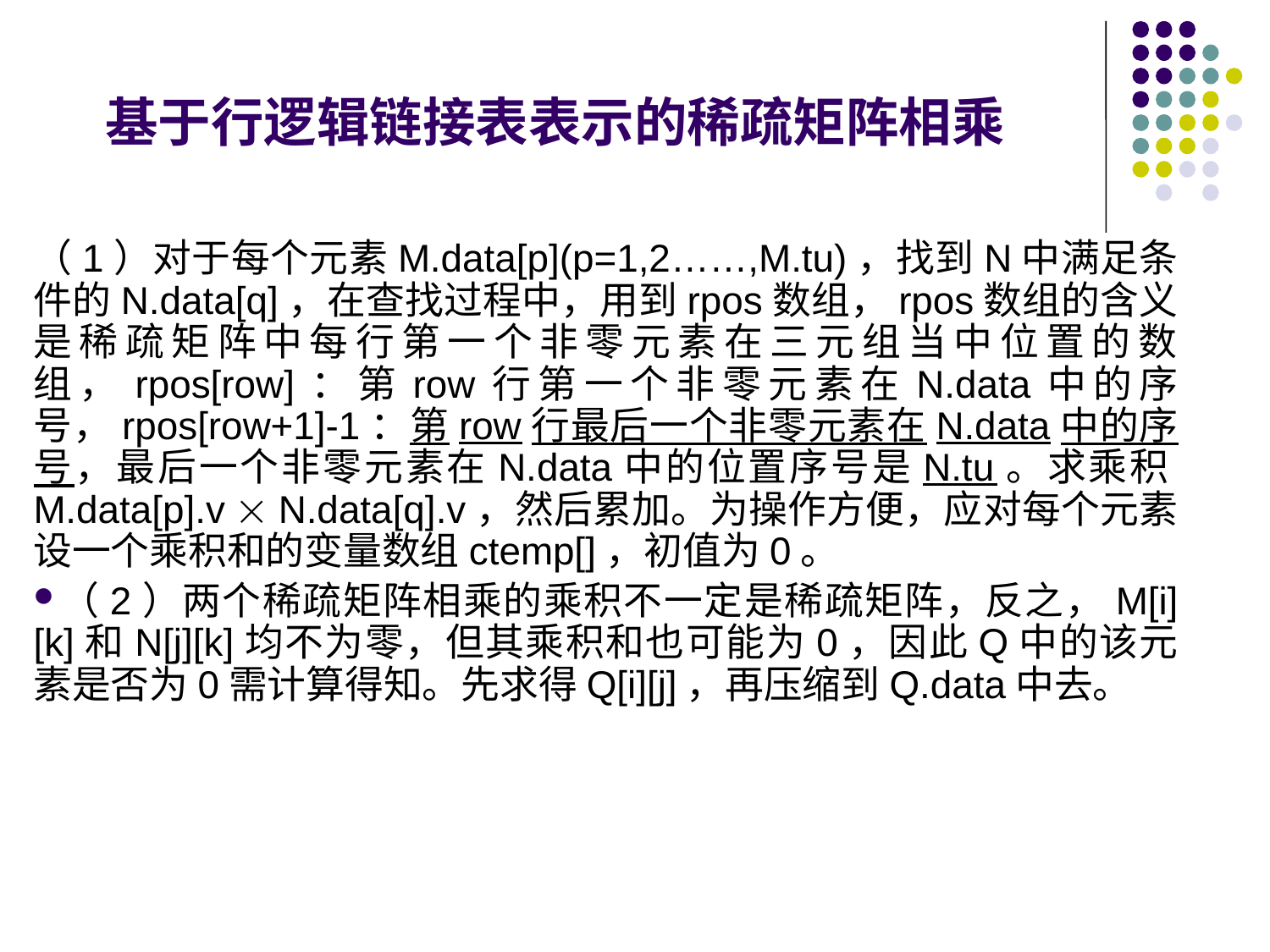

基于行逻辑链接表表示的稀疏矩阵相乘
（1）对于每个元素M.data[p](p=1,2……,M.tu)，找到N中满足条件的N.data[q]，在查找过程中，用到rpos数组，rpos数组的含义是稀疏矩阵中每行第一个非零元素在三元组当中位置的数组，rpos[row]：第row行第一个非零元素在N.data中的序号，rpos[row+1]-1：第row行最后一个非零元素在N.data中的序号，最后一个非零元素在N.data中的位置序号是N.tu。求乘积M.data[p].v × N.data[q].v，然后累加。为操作方便，应对每个元素设一个乘积和的变量数组ctemp[]，初值为0。
（2）两个稀疏矩阵相乘的乘积不一定是稀疏矩阵，反之，M[i][k]和N[j][k]均不为零，但其乘积和也可能为0，因此Q中的该元素是否为0需计算得知。先求得Q[i][j]，再压缩到Q.data中去。